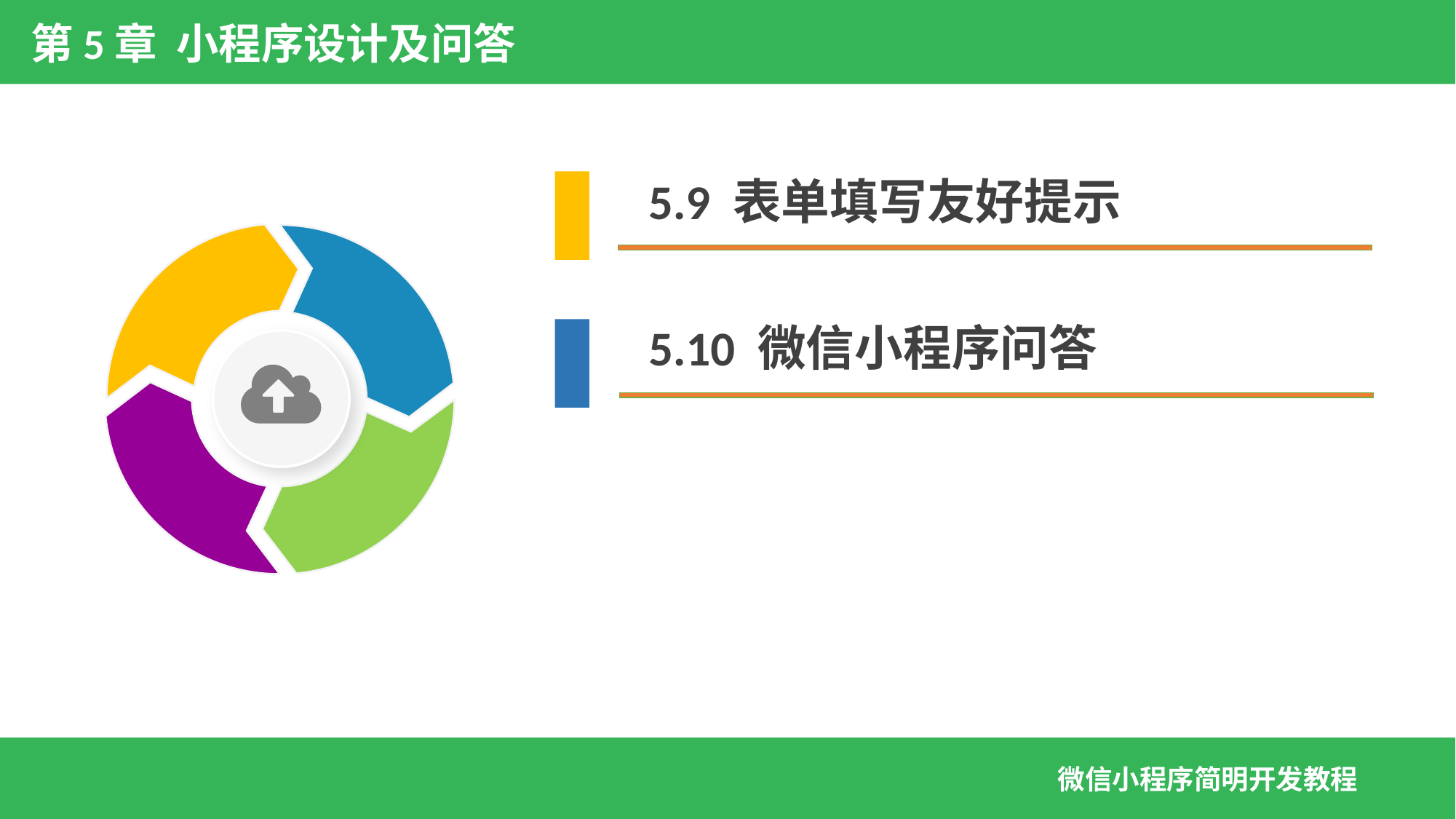

第5章  小程序设计及问答

5.9 表单填写友好提示

5.10 微信小程序问答

微信小程序简明开发教程